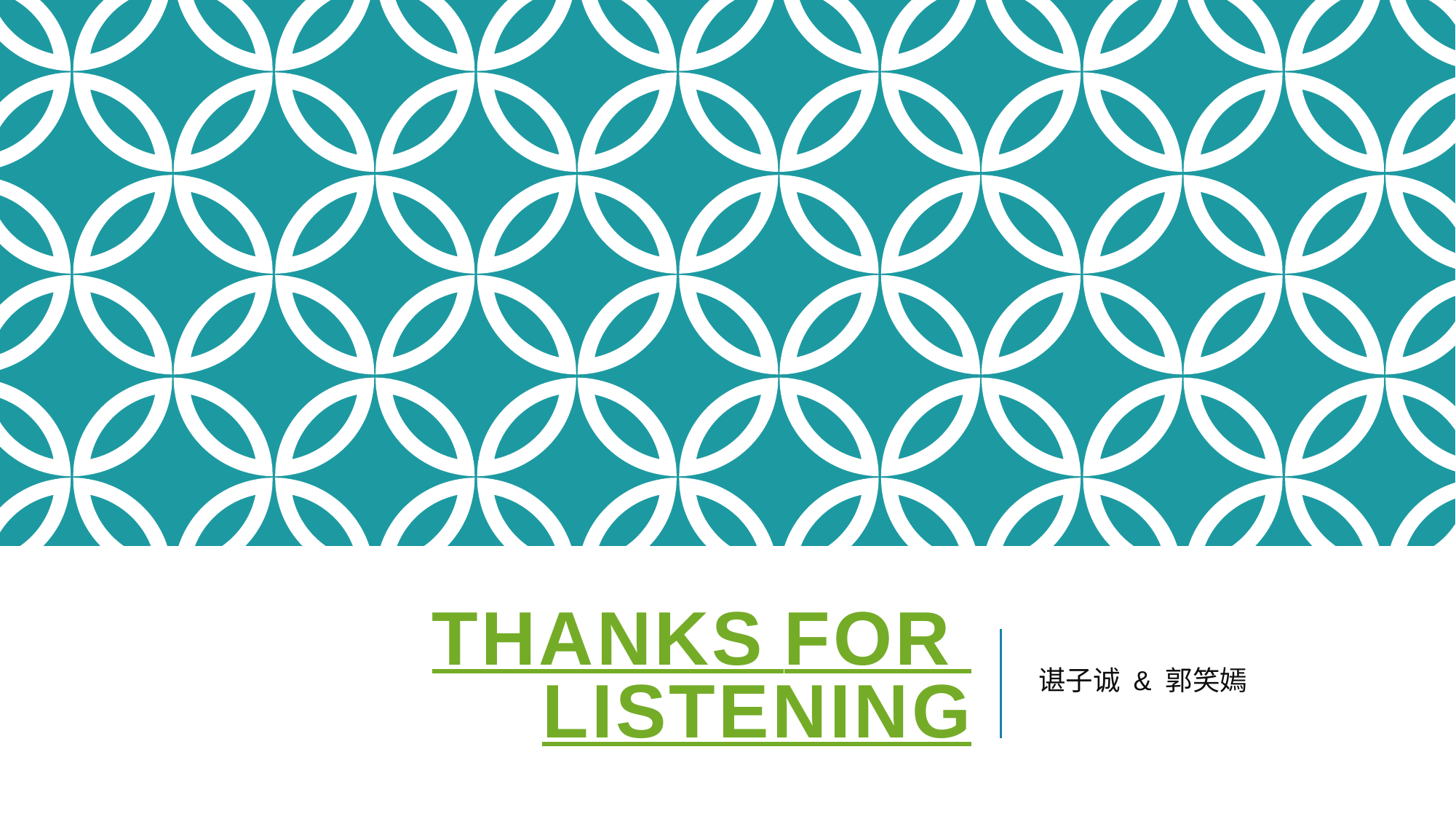

# Thanks for listening
谌子诚 & 郭笑嫣